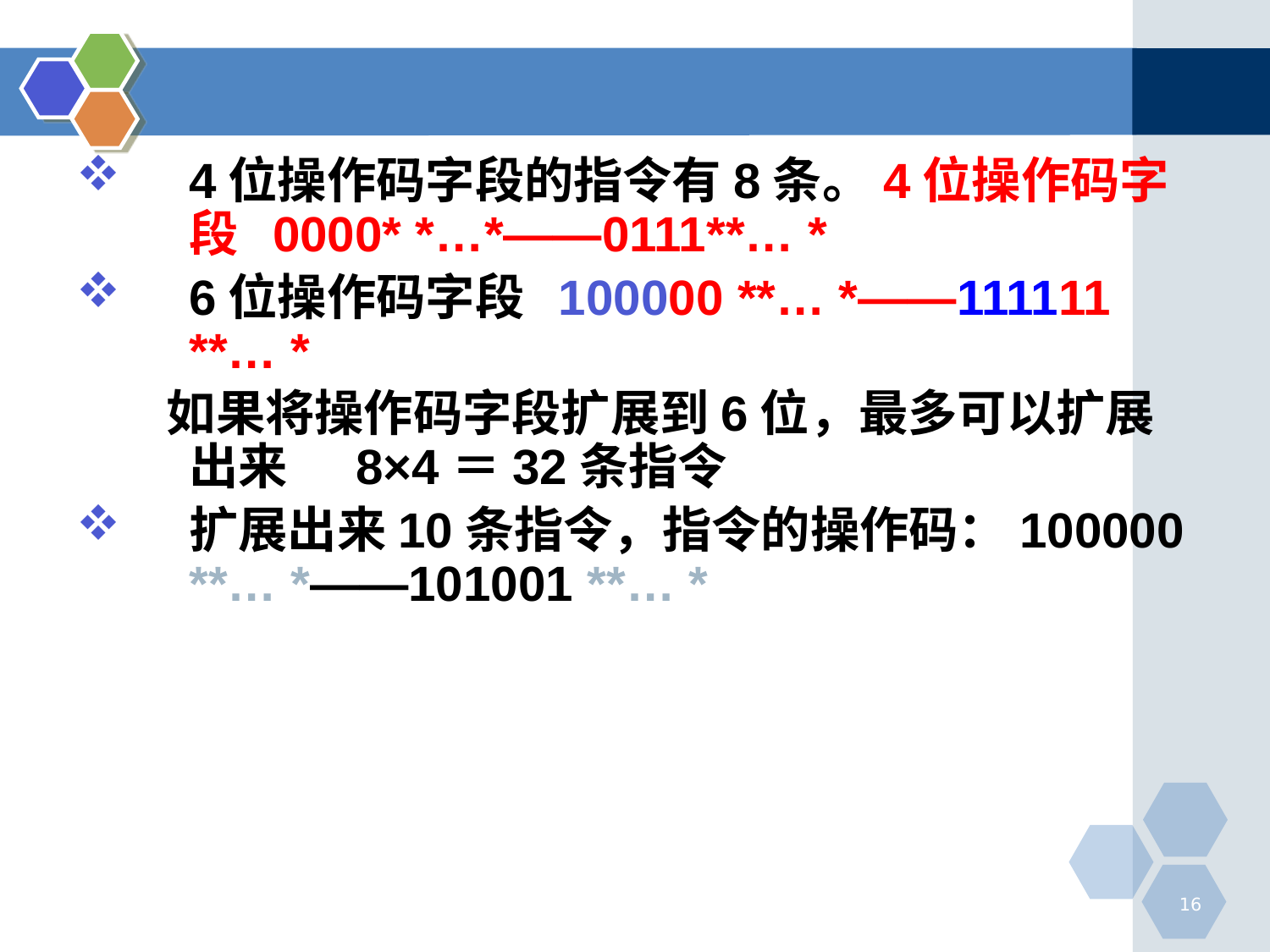

#
4位操作码字段的指令有8条。4位操作码字段  0000* *…*——0111**… *
6位操作码字段  100000 **… *——111111 **… *
       如果将操作码字段扩展到6位，最多可以扩展出来     8×4＝32条指令
扩展出来10条指令，指令的操作码：100000 **… *——101001 **… *
16